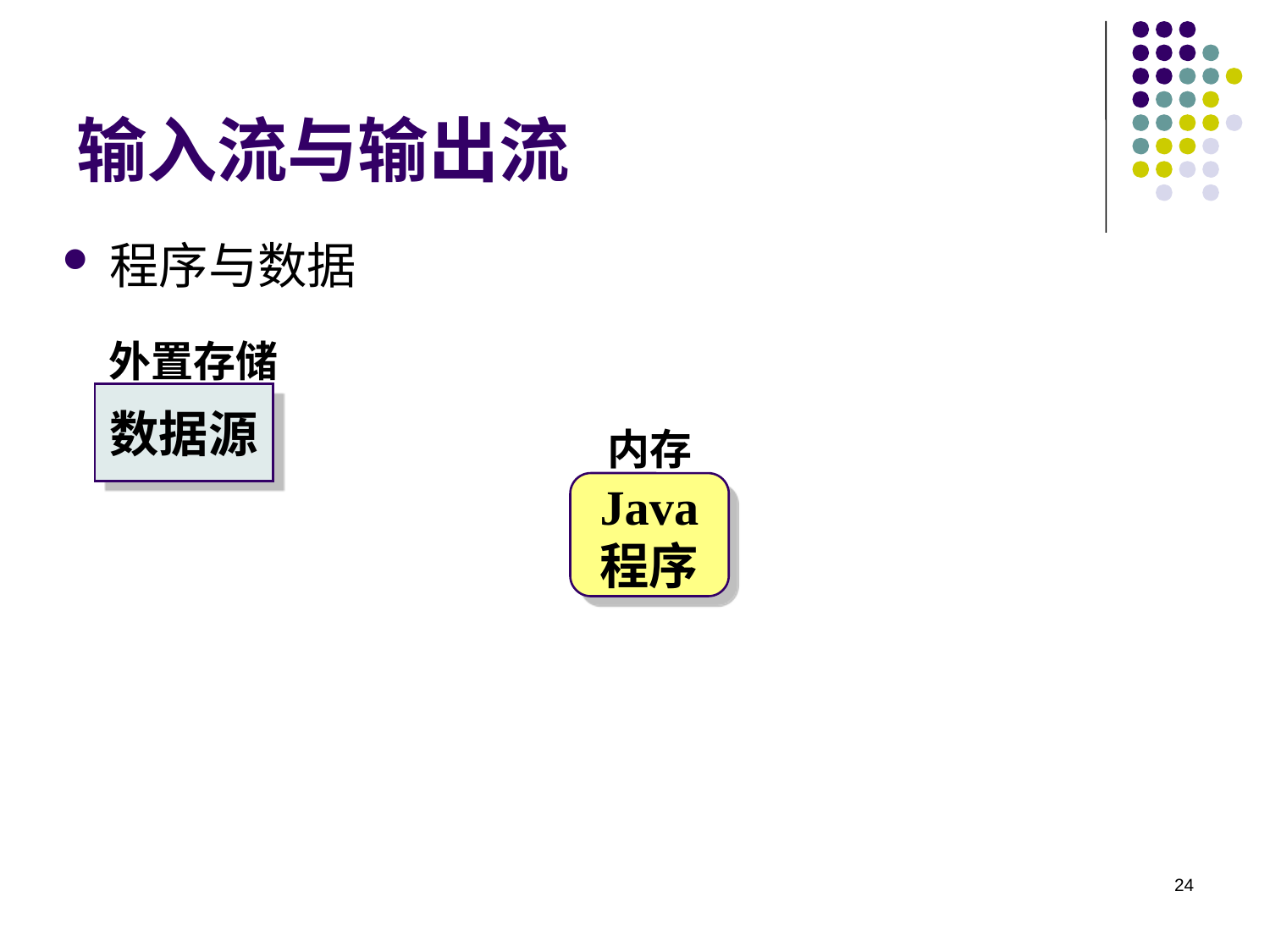

# 输入流与输出流
程序与数据
外置存储
数据源
内存
Java程序
24